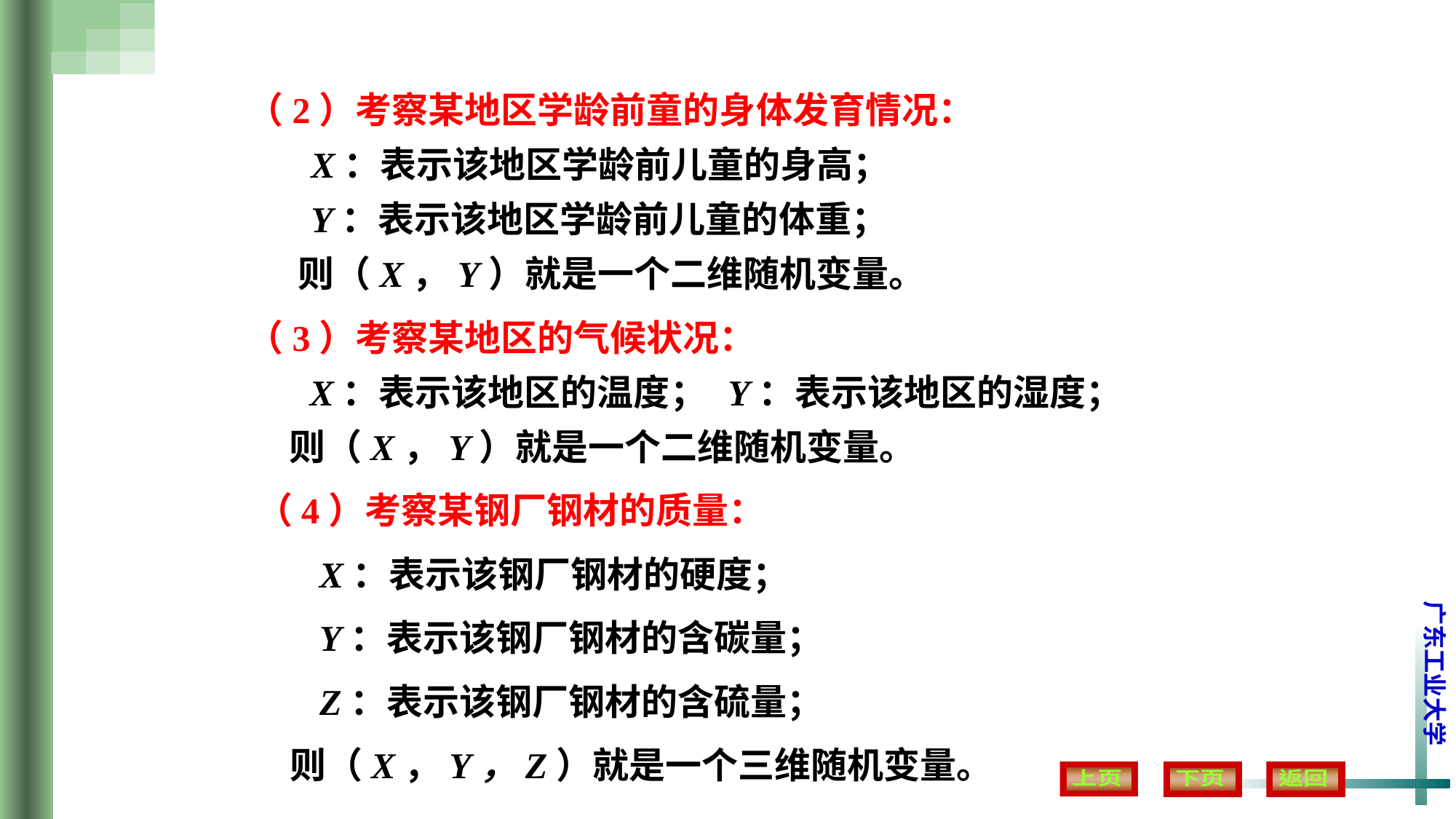

（2）考察某地区学龄前童的身体发育情况：
X：表示该地区学龄前儿童的身高；
Y：表示该地区学龄前儿童的体重；
则（X，Y）就是一个二维随机变量。
（3）考察某地区的气候状况：
X：表示该地区的温度；
Y：表示该地区的湿度；
则（X，Y）就是一个二维随机变量。
（4）考察某钢厂钢材的质量：
X：表示该钢厂钢材的硬度；
Y：表示该钢厂钢材的含碳量；
Z：表示该钢厂钢材的含硫量；
则（X，Y，Z）就是一个三维随机变量。